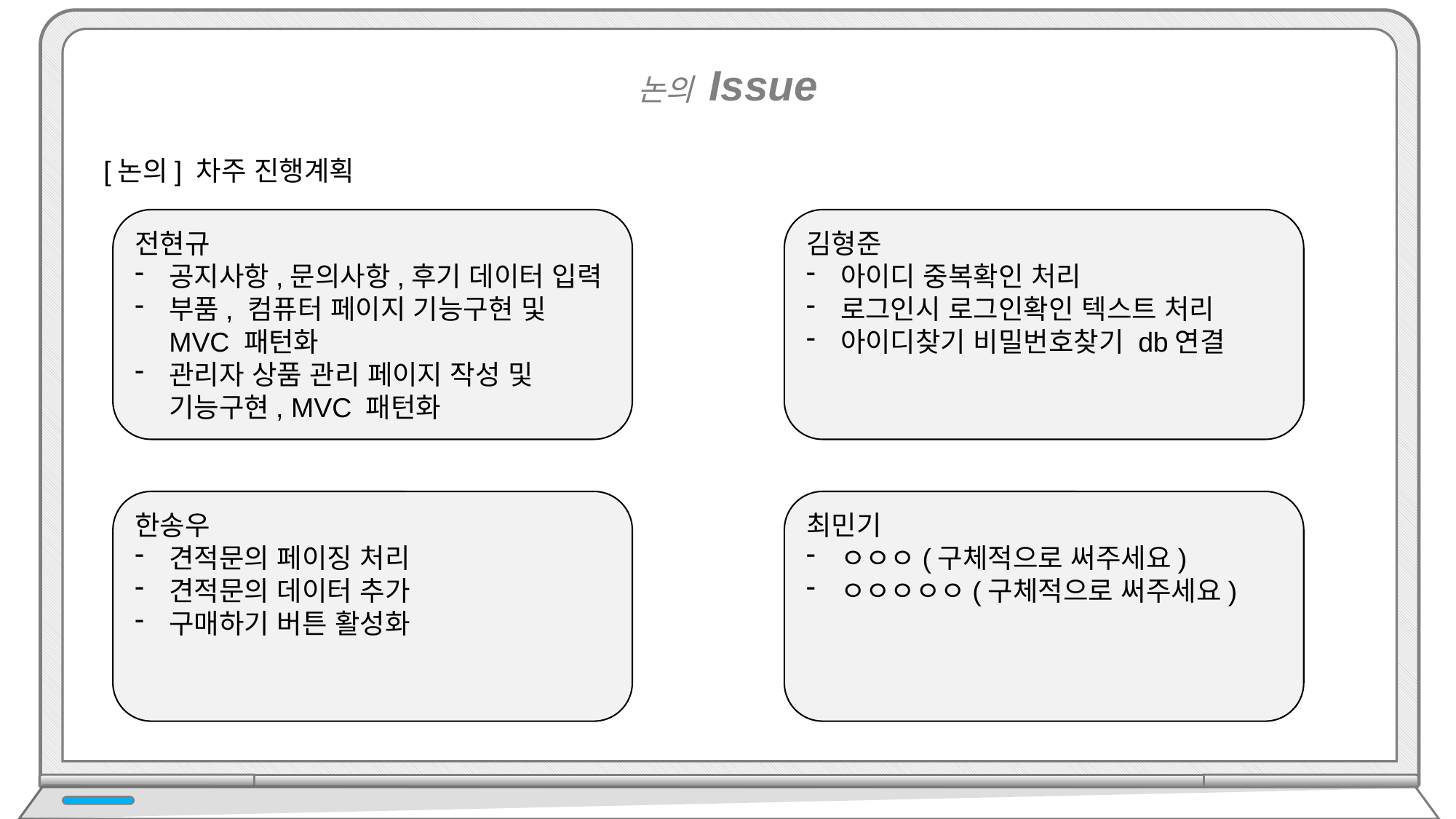

논의 Issue
[논의] 차주 진행계획
전현규
공지사항,문의사항,후기 데이터 입력
부품, 컴퓨터 페이지 기능구현 및 MVC 패턴화
관리자 상품 관리 페이지 작성 및 기능구현, MVC 패턴화
김형준
아이디 중복확인 처리
로그인시 로그인확인 텍스트 처리
아이디찾기 비밀번호찾기 db연결

한송우
견적문의 페이징 처리
견적문의 데이터 추가
구매하기 버튼 활성화
최민기
ㅇㅇㅇ(구체적으로 써주세요)
ㅇㅇㅇㅇㅇ(구체적으로 써주세요)